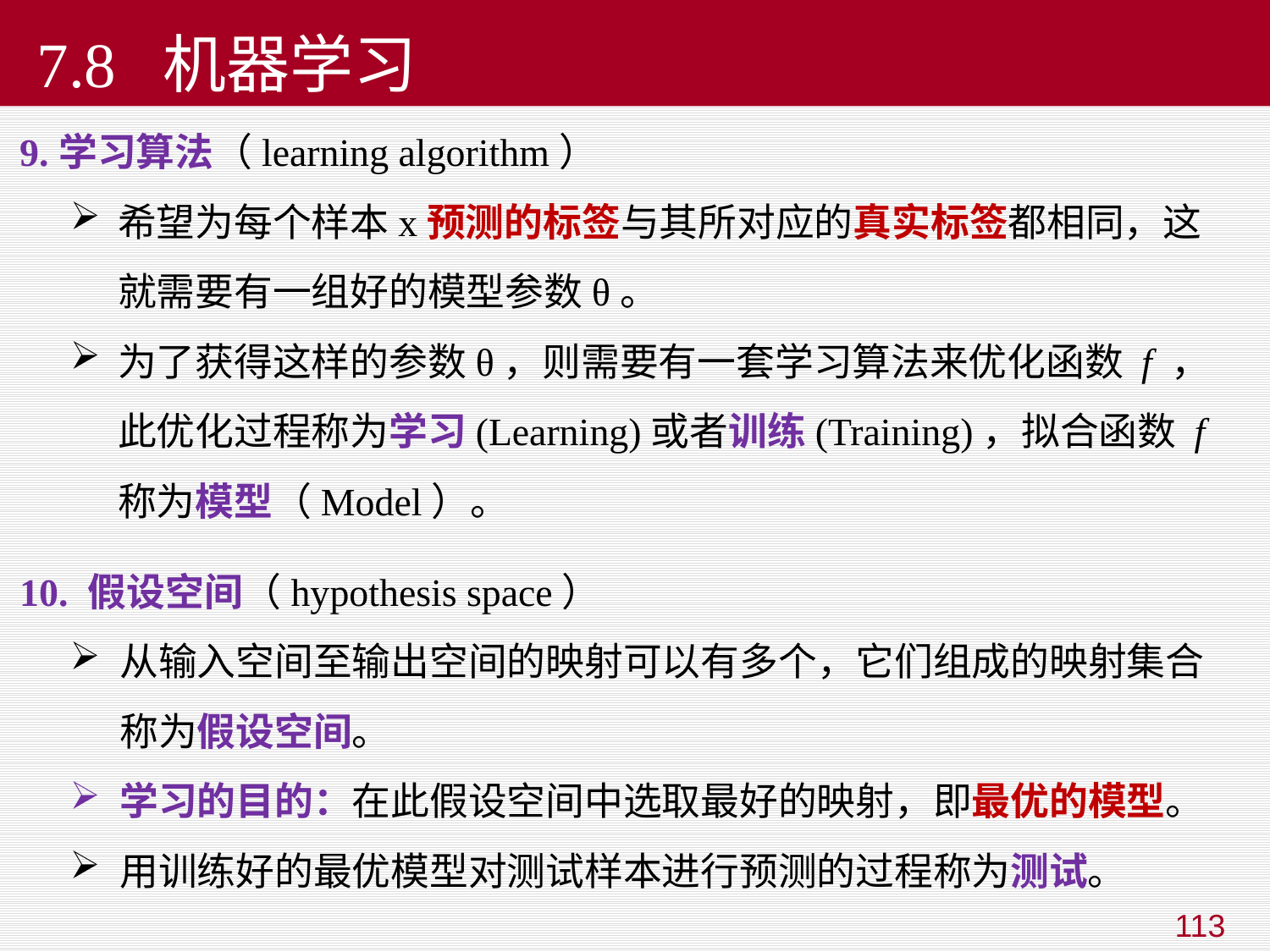

7.8  机器学习
9.学习算法（learning algorithm）
希望为每个样本x预测的标签与其所对应的真实标签都相同，这就需要有一组好的模型参数θ。
为了获得这样的参数θ，则需要有一套学习算法来优化函数 f ，此优化过程称为学习(Learning)或者训练(Training)，拟合函数 f 称为模型（Model）。
10. 假设空间（hypothesis space）
从输入空间至输出空间的映射可以有多个，它们组成的映射集合称为假设空间。
学习的目的：在此假设空间中选取最好的映射，即最优的模型。
用训练好的最优模型对测试样本进行预测的过程称为测试。

113